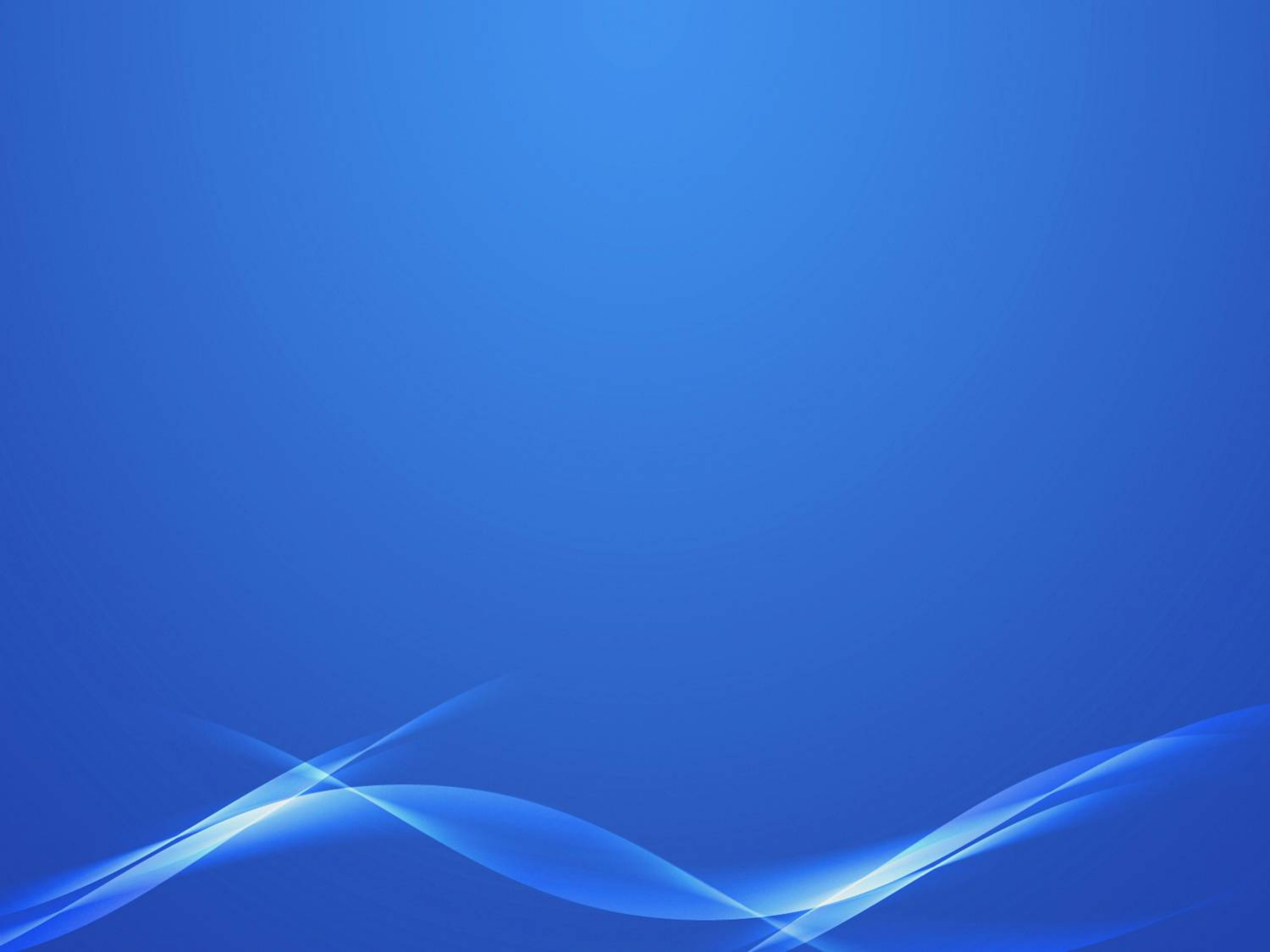

#
        在荧光显微镜下（用蓝紫光滤光片），可见经0.01％的丫啶橙荧光染料染色的细胞，细胞核和细胞质被激发产生两种不同颜色的荧光(暗绿色和橙红色)